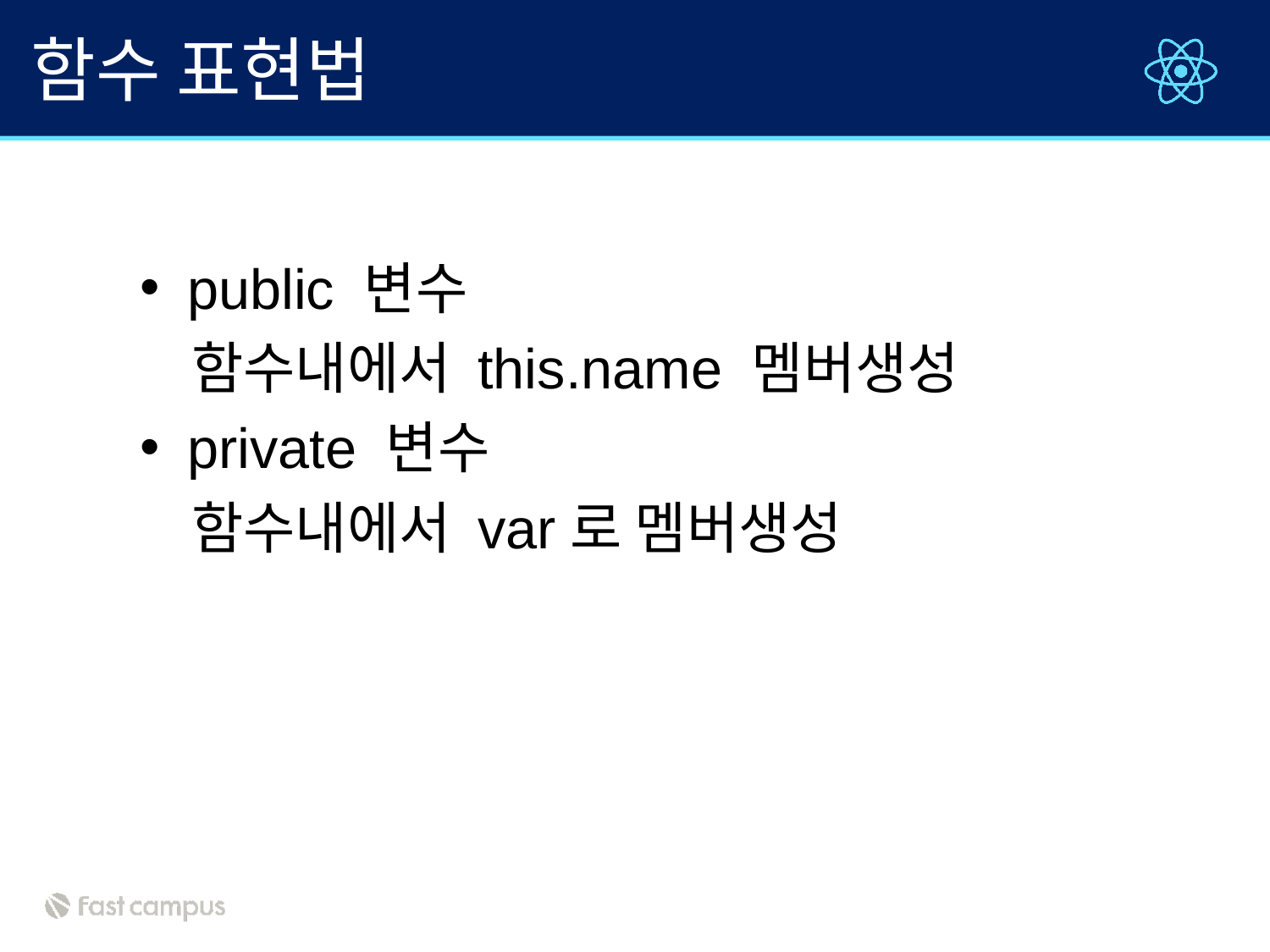

# 함수 표현법
public 변수
   함수내에서 this.name 멤버생성
private 변수
   함수내에서 var로 멤버생성